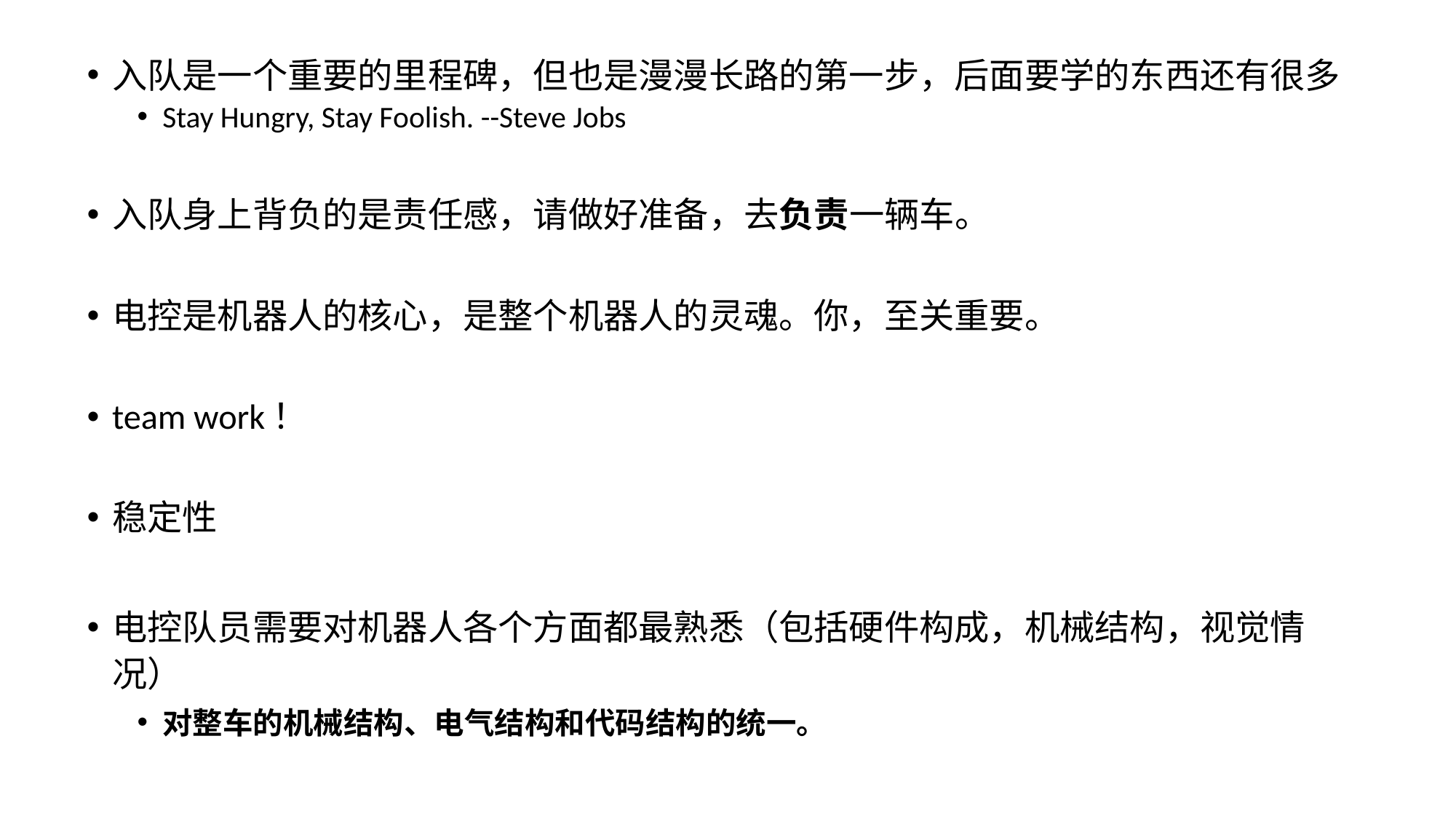

入队是一个重要的里程碑，但也是漫漫长路的第一步，后面要学的东西还有很多
Stay Hungry, Stay Foolish. --Steve Jobs

入队身上背负的是责任感，请做好准备，去负责一辆车。

电控是机器人的核心，是整个机器人的灵魂。你，至关重要。

team work！

稳定性

电控队员需要对机器人各个方面都最熟悉（包括硬件构成，机械结构，视觉情况）
对整车的机械结构、电气结构和代码结构的统一。